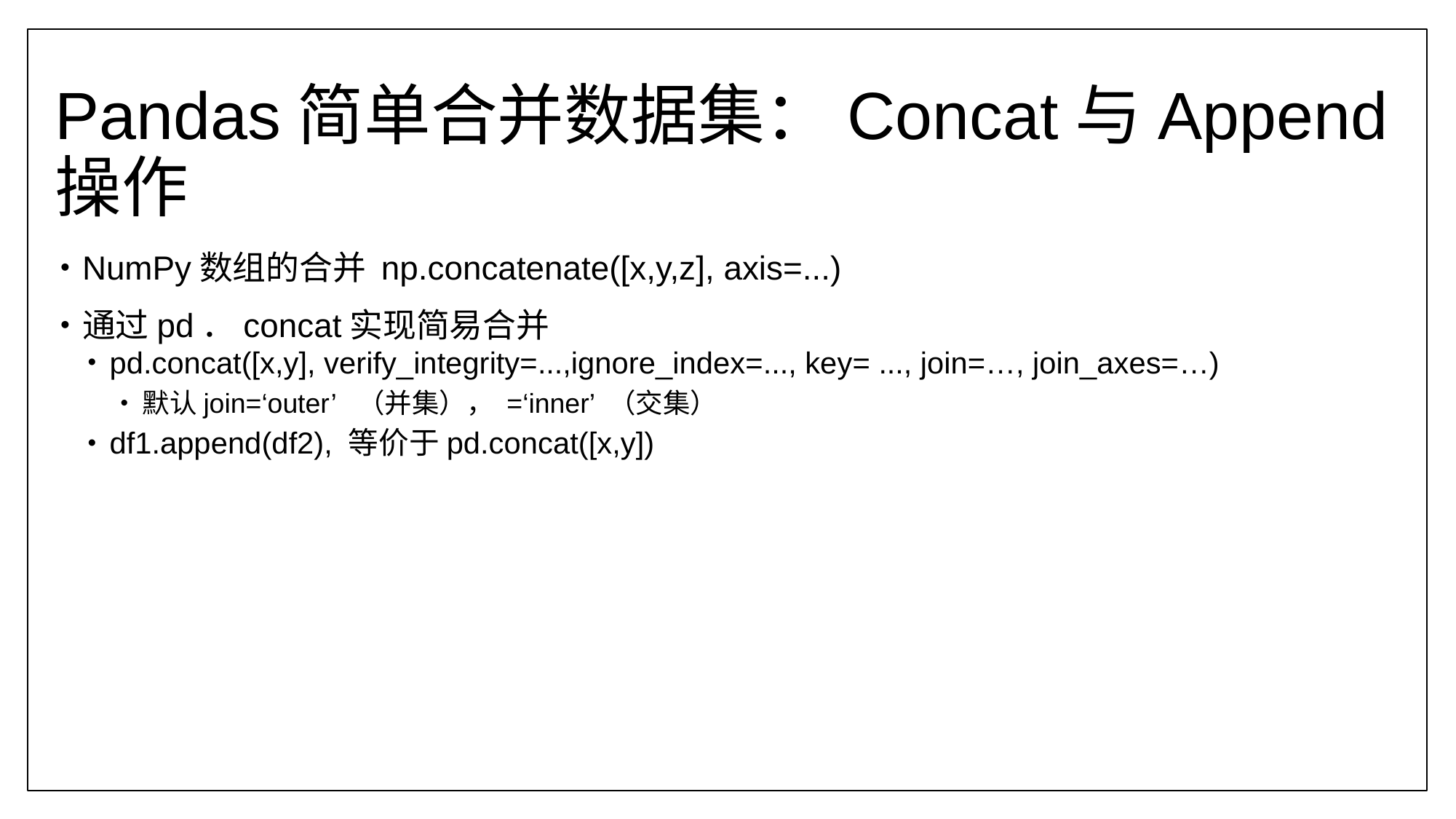

# Pandas简单合并数据集：Concat与Append操作
NumPy数组的合并 np.concatenate([x,y,z], axis=...)
通过pd．concat实现简易合并
pd.concat([x,y], verify_integrity=...,ignore_index=..., key= ..., join=…, join_axes=…)
默认join=‘outer’  （并集）， =‘inner’ （交集）
df1.append(df2), 等价于pd.concat([x,y])